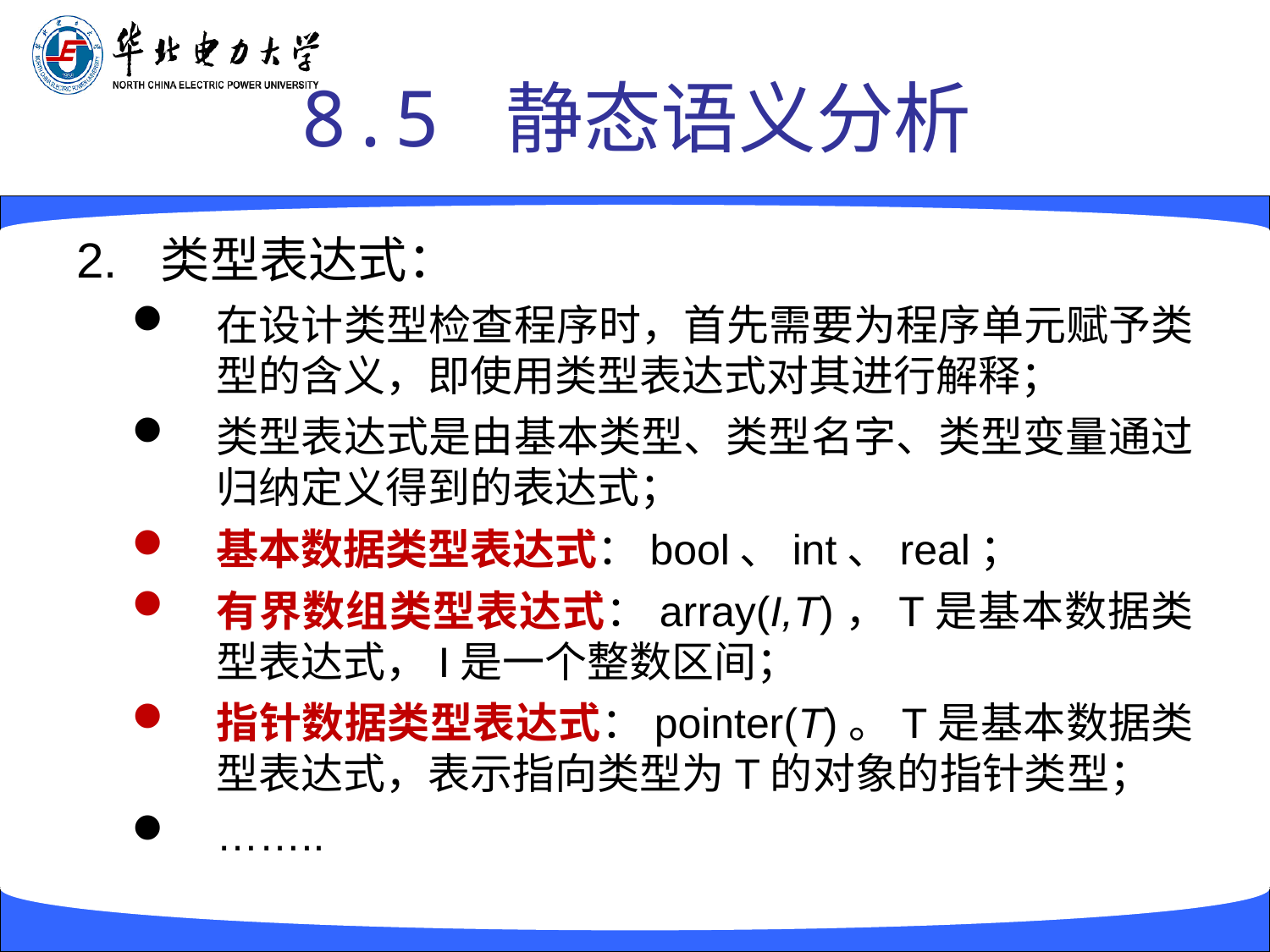

# 8.5 静态语义分析
类型表达式：
在设计类型检查程序时，首先需要为程序单元赋予类型的含义，即使用类型表达式对其进行解释；
类型表达式是由基本类型、类型名字、类型变量通过归纳定义得到的表达式；
基本数据类型表达式：bool、int、real；
有界数组类型表达式：array(I,T)，T是基本数据类型表达式，I是一个整数区间；
指针数据类型表达式：pointer(T)。T是基本数据类型表达式，表示指向类型为T的对象的指针类型；
……..